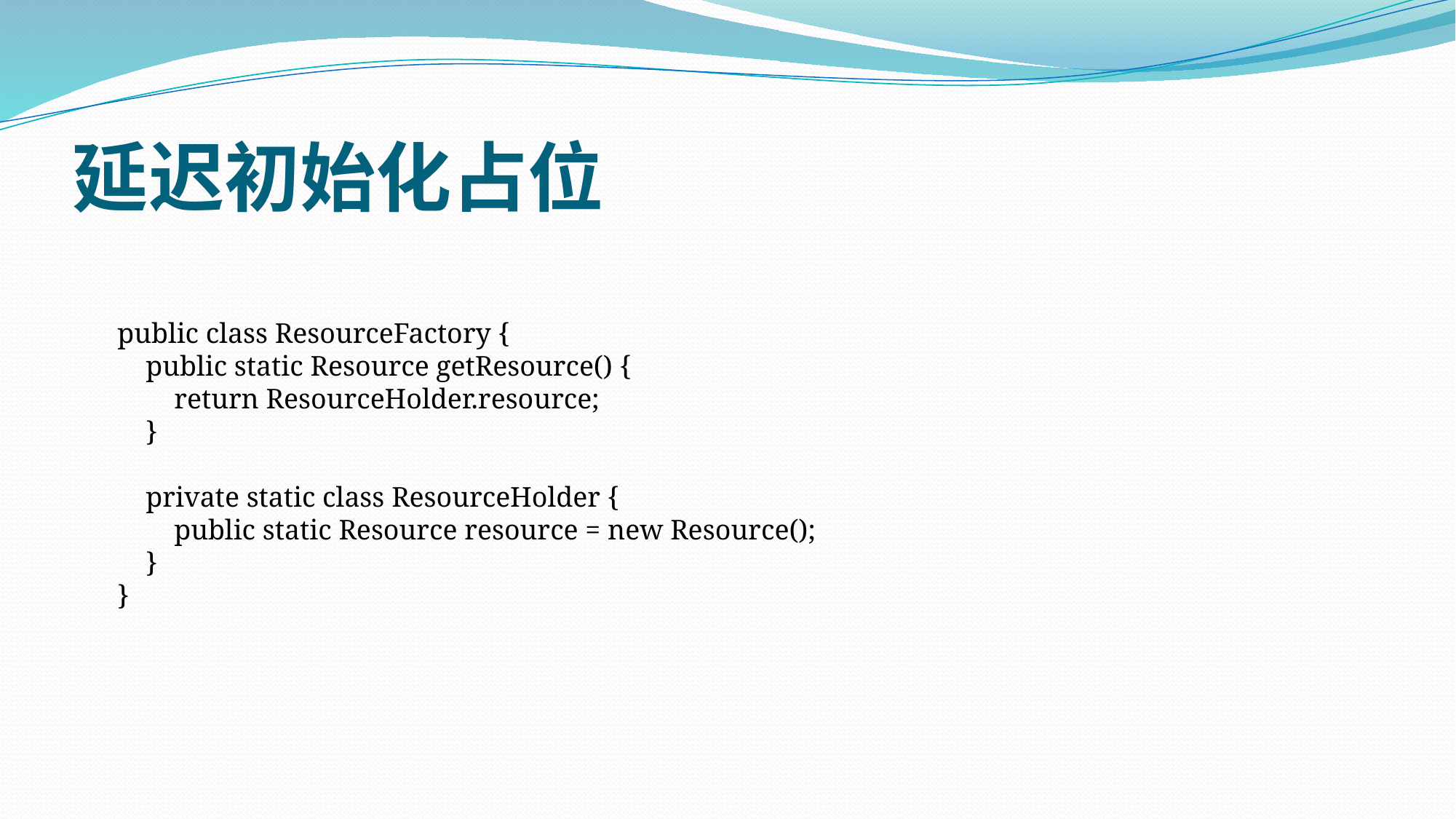

# 延迟初始化占位
public class ResourceFactory {
    public static Resource getResource() {
        return ResourceHolder.resource;
    }

    private static class ResourceHolder {
        public static Resource resource = new Resource();
    }
}